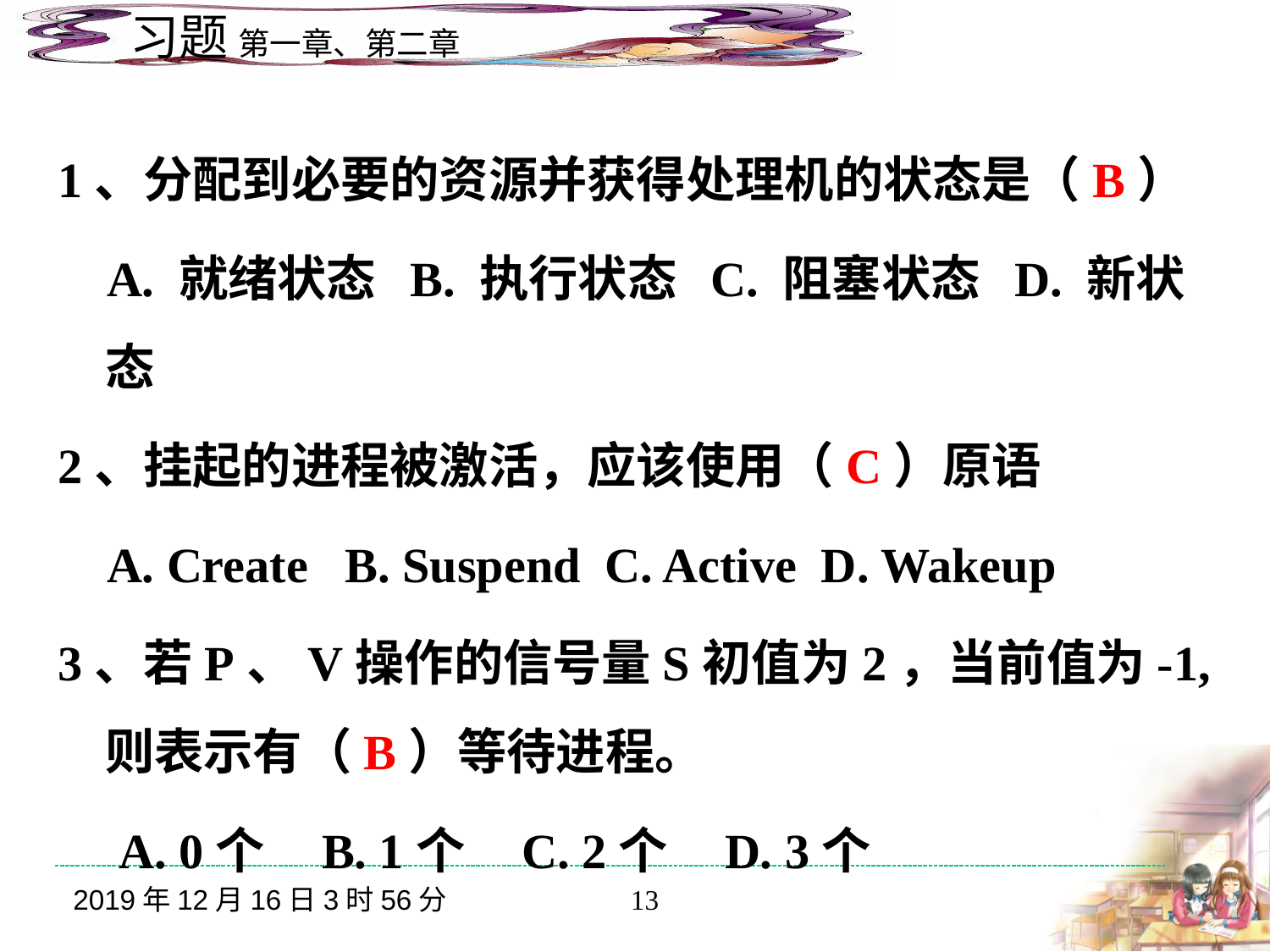

1、分配到必要的资源并获得处理机的状态是（B）
    A. 就绪状态  B. 执行状态  C. 阻塞状态  D. 新状态
2、挂起的进程被激活，应该使用（C）原语
    A. Create   B. Suspend  C. Active  D. Wakeup
3、若P、V操作的信号量S初值为2，当前值为-1,则表示有（B）等待进程。
     A. 0个    B. 1个    C. 2个    D. 3个

2019年12月16日3时56分
13